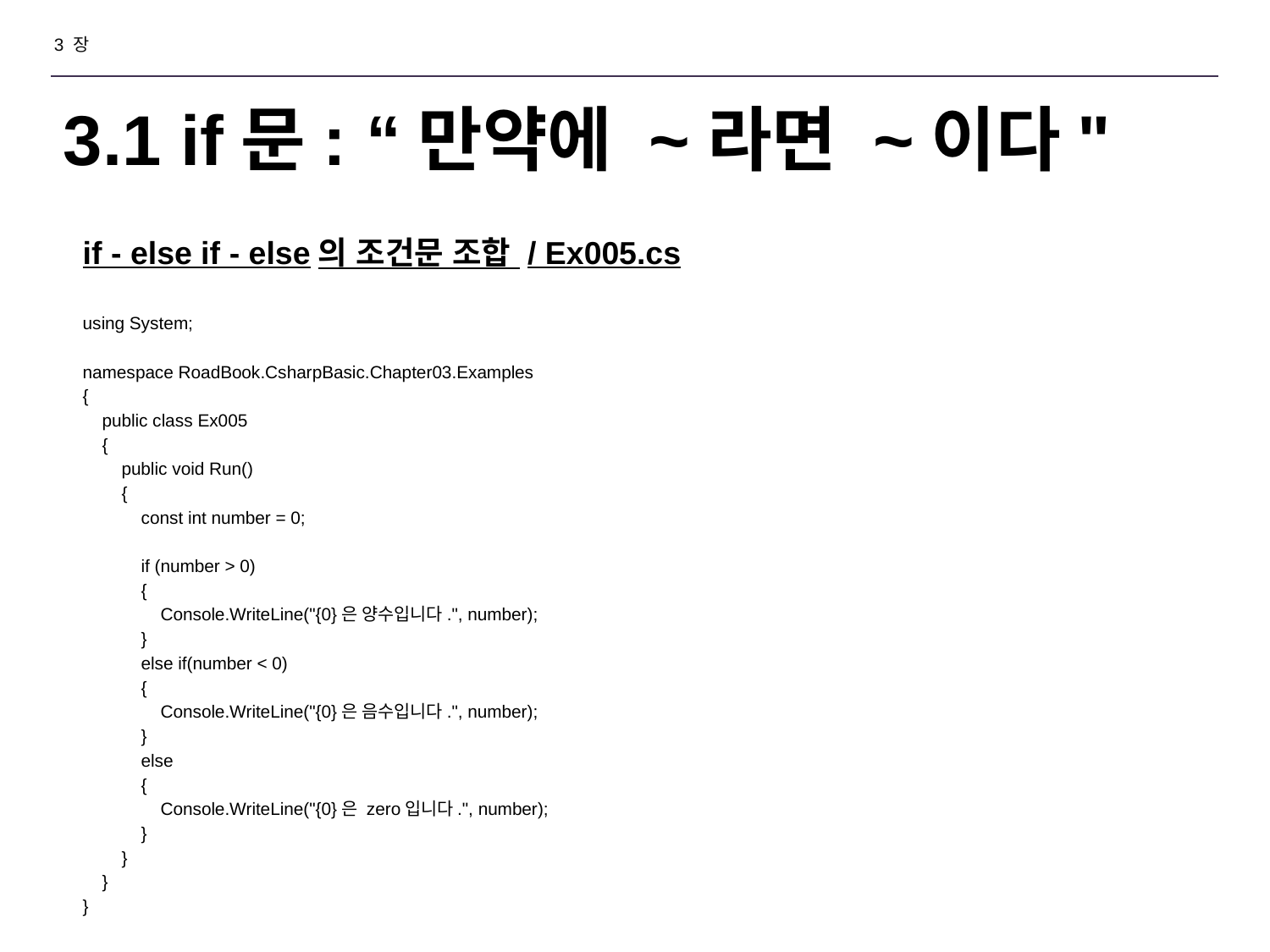

3 장
# 3.1 if문: “만약에 ~라면 ~이다"
if - else if - else의 조건문 조합 / Ex005.cs

using System;

namespace RoadBook.CsharpBasic.Chapter03.Examples
{
    public class Ex005
    {
        public void Run()
        {
            const int number = 0;

            if (number > 0)
            {
                Console.WriteLine("{0}은 양수입니다.", number);
            }
            else if(number < 0)
            {
                Console.WriteLine("{0}은 음수입니다.", number);
            }
            else
            {
                Console.WriteLine("{0}은 zero입니다.", number);
            }
        }
    }
}